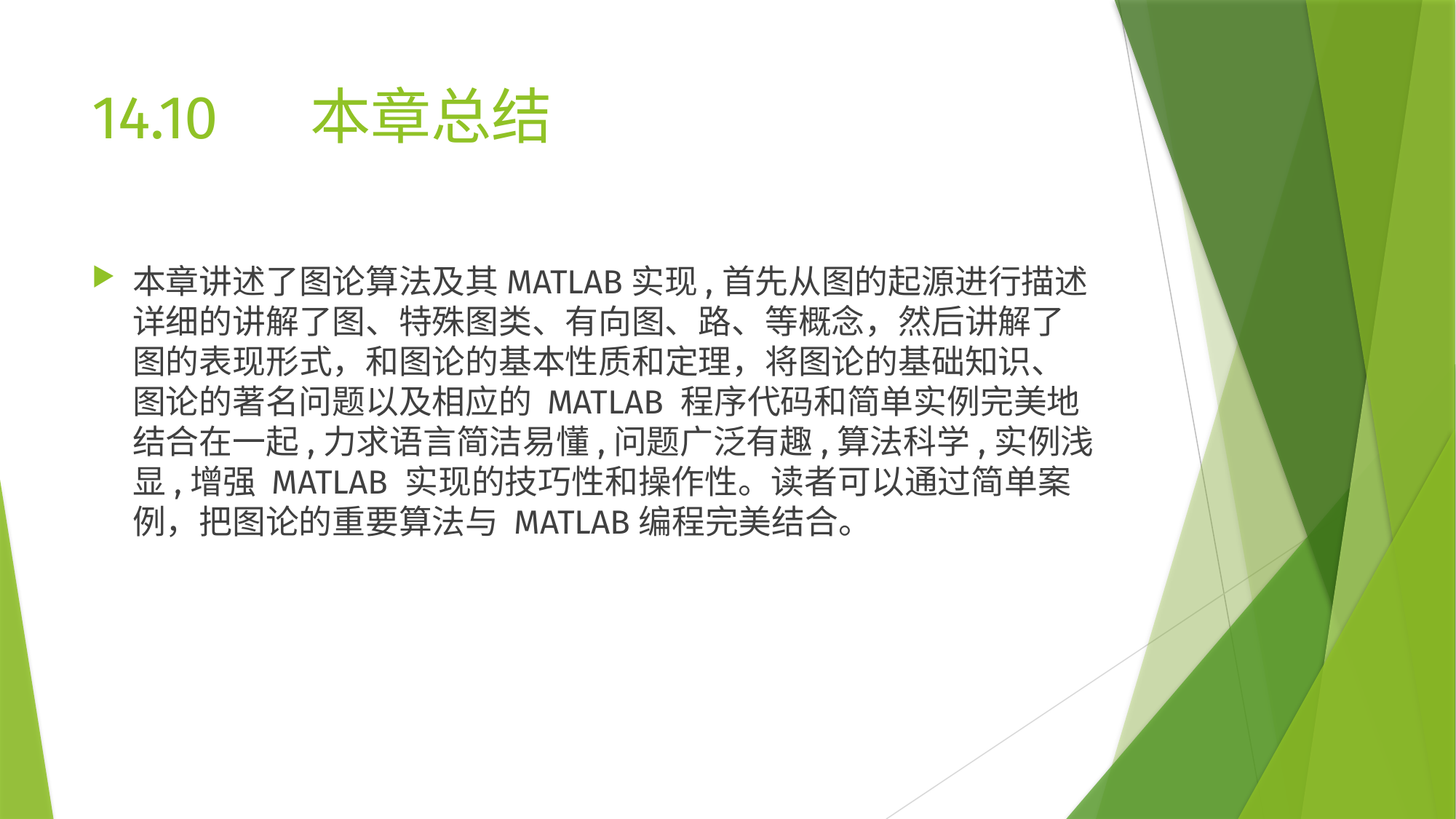

# 14.10 	本章总结
本章讲述了图论算法及其MATLAB实现,首先从图的起源进行描述详细的讲解了图、特殊图类、有向图、路、等概念，然后讲解了图的表现形式，和图论的基本性质和定理，将图论的基础知识、图论的著名问题以及相应的 MATLAB 程序代码和简单实例完美地结合在一起,力求语言简洁易懂,问题广泛有趣,算法科学,实例浅显,增强 MATLAB 实现的技巧性和操作性。读者可以通过简单案例，把图论的重要算法与 MATLAB编程完美结合。